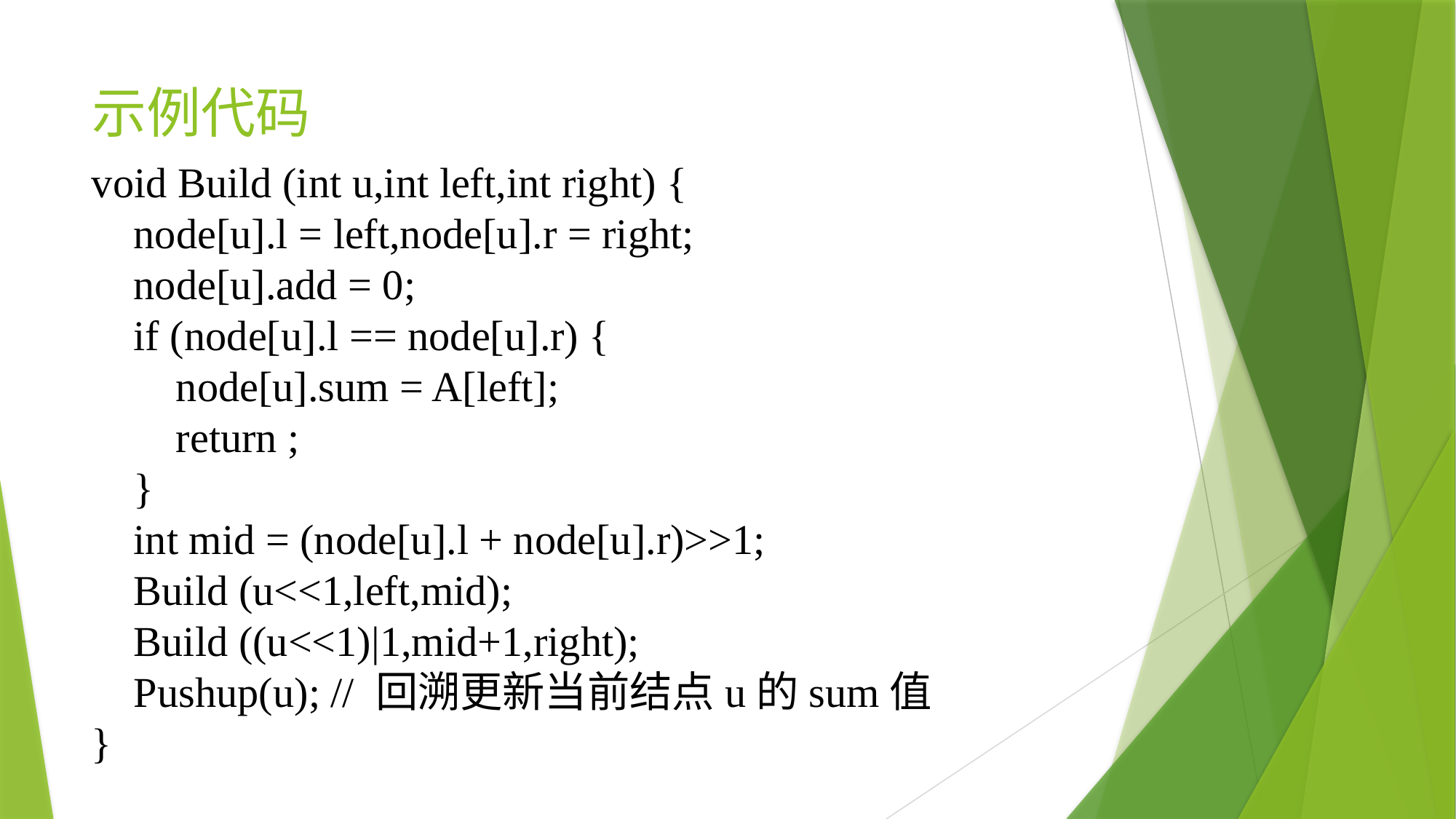

# 示例代码
void Build (int u,int left,int right) {
    node[u].l = left,node[u].r = right;
    node[u].add = 0;
    if (node[u].l == node[u].r) {
        node[u].sum = A[left];
        return ;
    }
    int mid = (node[u].l + node[u].r)>>1;
    Build (u<<1,left,mid);
    Build ((u<<1)|1,mid+1,right);
    Pushup(u); // 回溯更新当前结点u的sum值
}